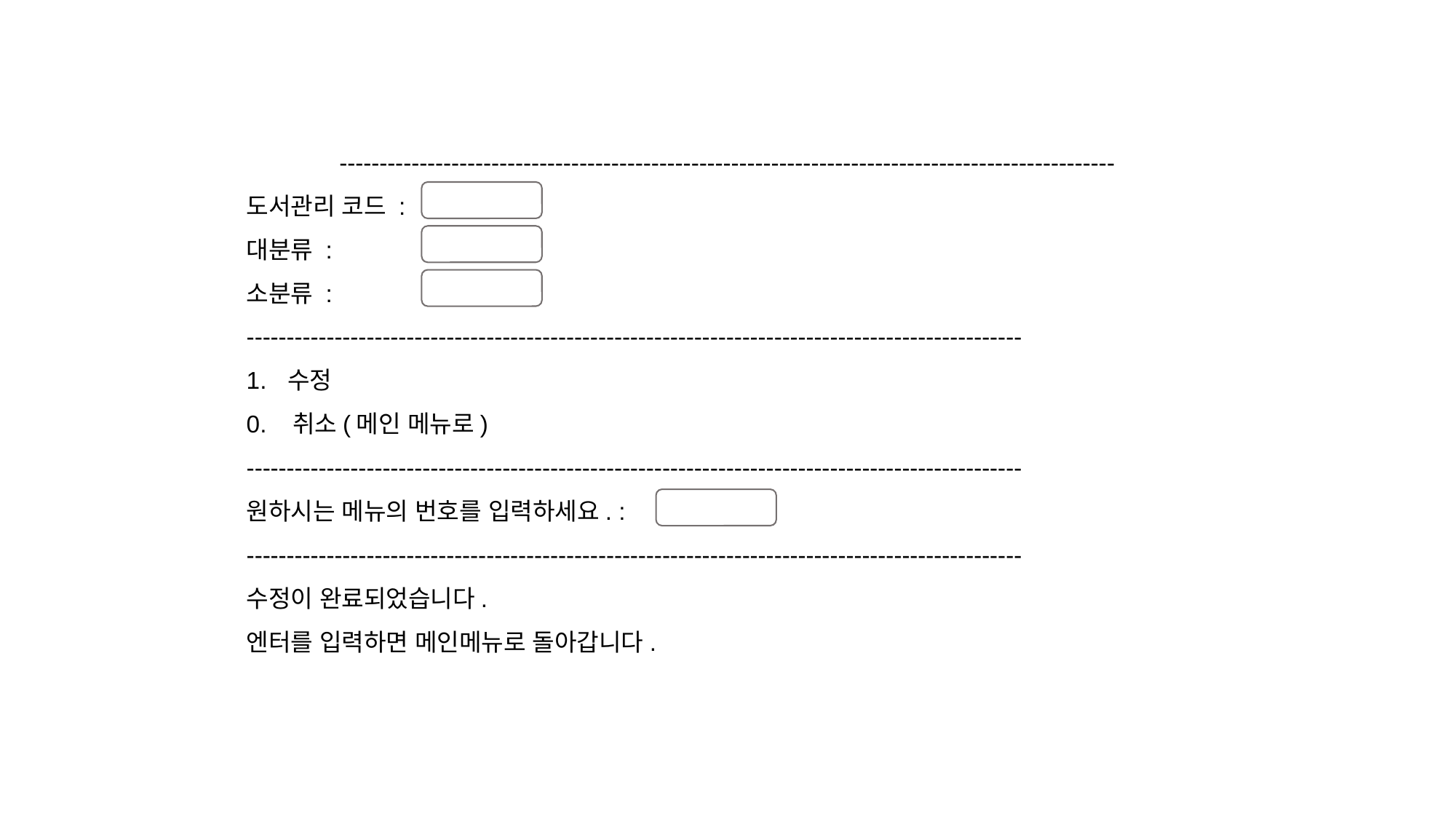

-------------------------------------------------------------------------------------------------
도서관리 코드 :
대분류 :
소분류 :
-------------------------------------------------------------------------------------------------
수정
0.   취소(메인 메뉴로)
-------------------------------------------------------------------------------------------------
원하시는 메뉴의 번호를 입력하세요. :
-------------------------------------------------------------------------------------------------
수정이 완료되었습니다.
엔터를 입력하면 메인메뉴로 돌아갑니다.